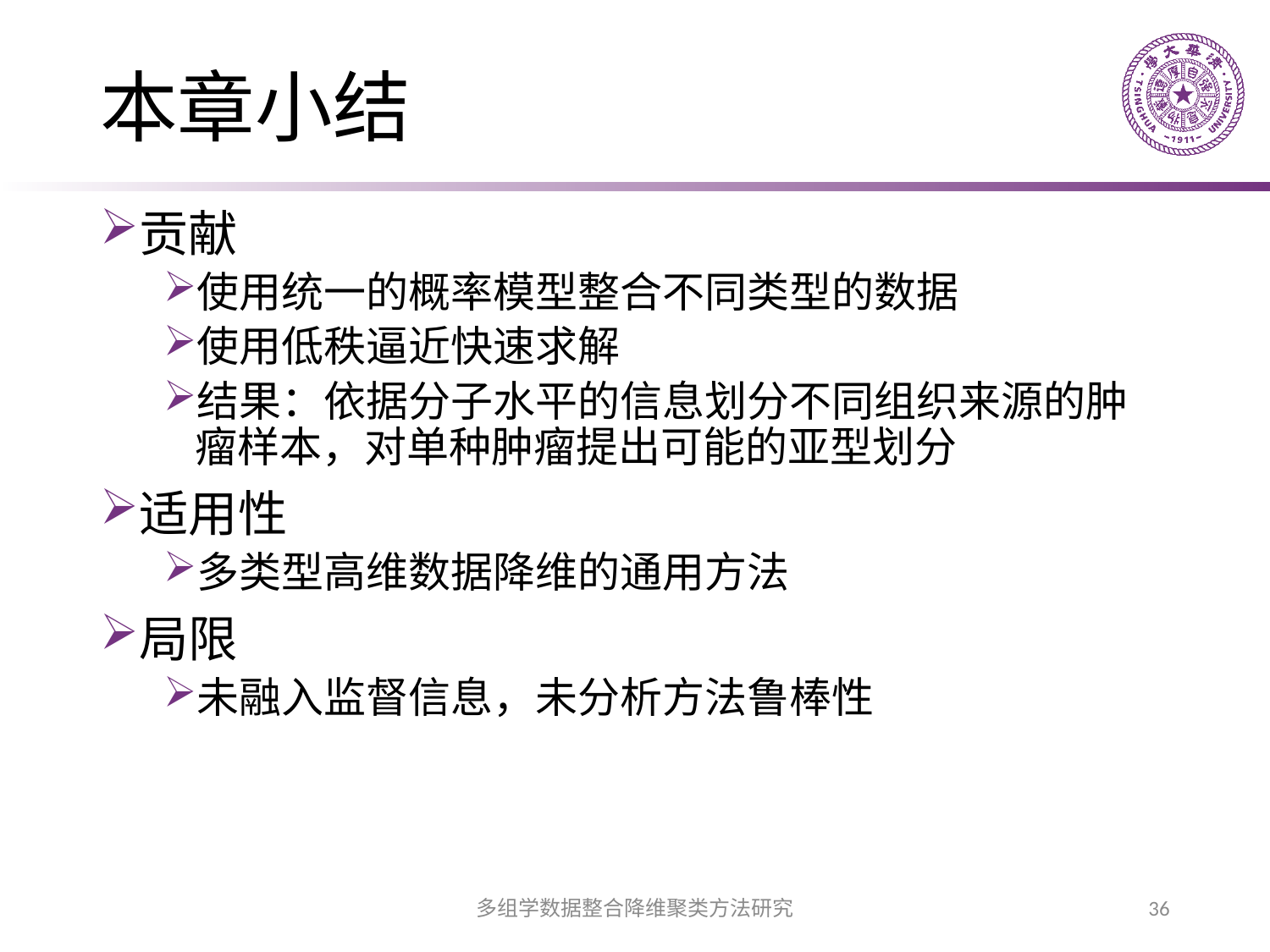

# 本章小结
贡献
使用统一的概率模型整合不同类型的数据
使用低秩逼近快速求解
结果：依据分子水平的信息划分不同组织来源的肿瘤样本，对单种肿瘤提出可能的亚型划分
适用性
多类型高维数据降维的通用方法
局限
未融入监督信息，未分析方法鲁棒性

多组学数据整合降维聚类方法研究
36